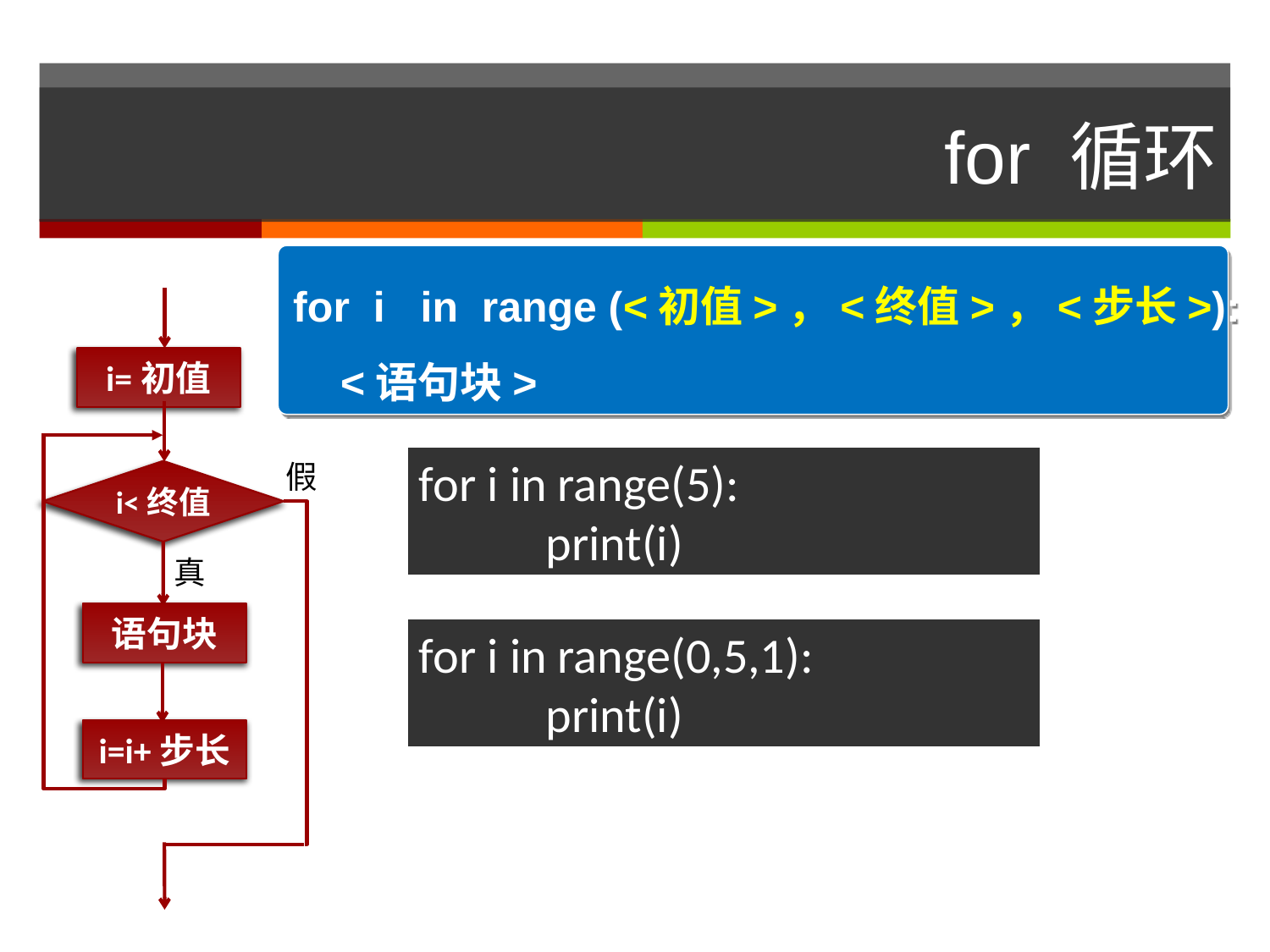

# for 循环
for  i   in  range (<初值>，<终值>，<步长>):
    <语句块>
i=初值
for i in range(5):
	print(i)
假
i<终值
真
语句块
for i in range(0,5,1):
	print(i)
i=i+步长